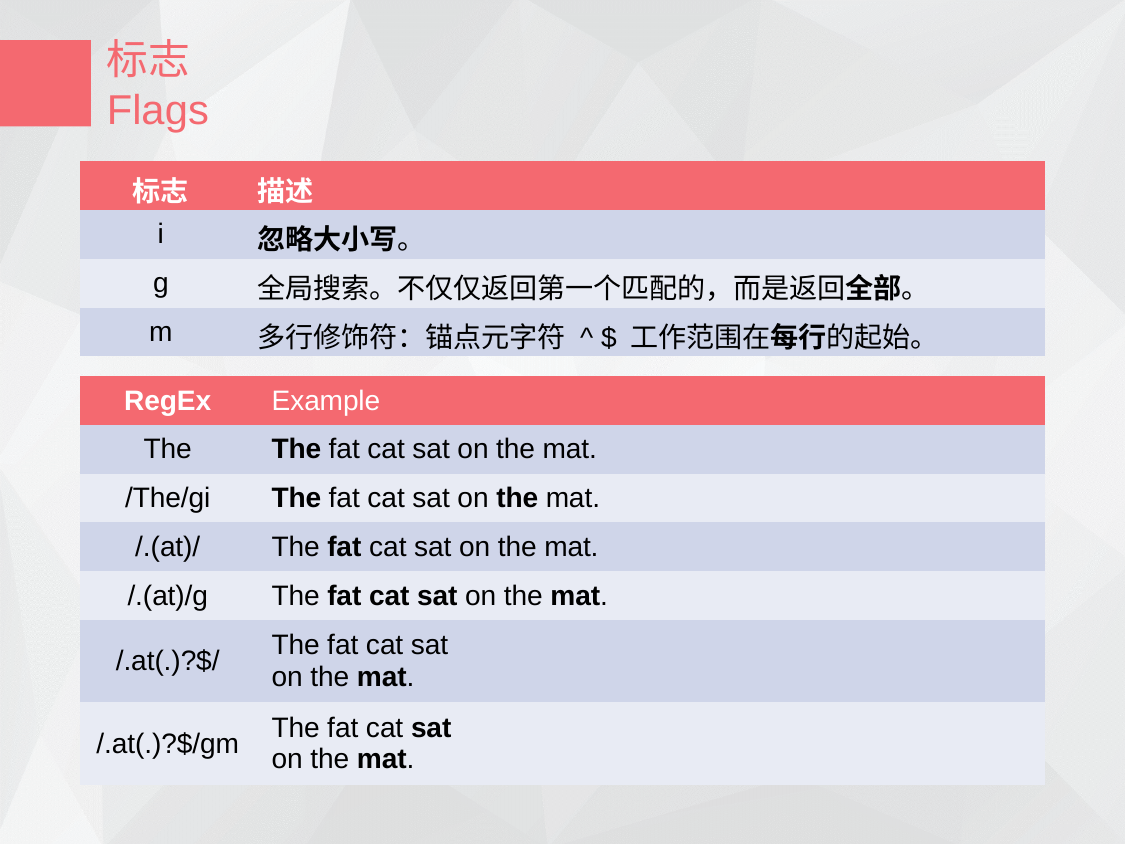

标志
Flags

| 标志 | 描述 |
| --- | --- |
| i | 忽略大小写。 |
| g | 全局搜索。不仅仅返回第一个匹配的，而是返回全部。 |
| m | 多行修饰符：锚点元字符 ^ $ 工作范围在每行的起始。 |
| RegEx | Example |
| --- | --- |
| The | The fat cat sat on the mat. |
| /The/gi | The fat cat sat on the mat. |
| /.(at)/ | The fat cat sat on the mat. |
| /.(at)/g | The fat cat sat on the mat. |
| /.at(.)?$/ | The fat cat sat on the mat. |
| /.at(.)?$/gm | The fat cat sat on the mat. |